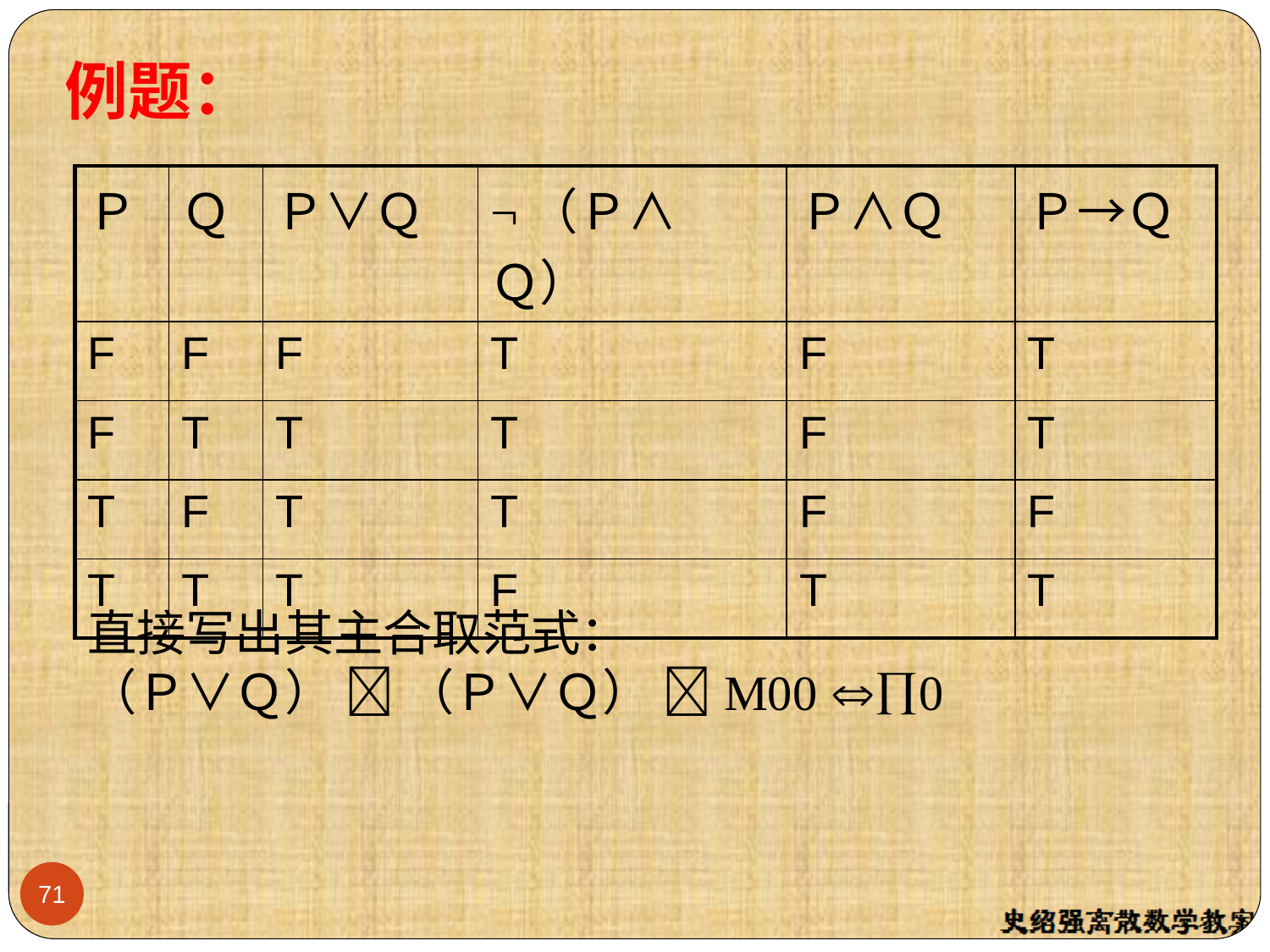

例题：
| Ｐ | Ｑ | Ｐ∨Ｑ | ¬（Ｐ∧Ｑ） | Ｐ∧Ｑ | Ｐ→Ｑ |
| --- | --- | --- | --- | --- | --- |
| F | F | F | T | F | T |
| F | T | T | T | F | T |
| T | F | T | T | F | F |
| T | T | T | F | T | T |
直接写出其主合取范式：
（Ｐ∨Ｑ） ⇔ （Ｐ∨Ｑ） ⇔M00 ⇔∏0

71